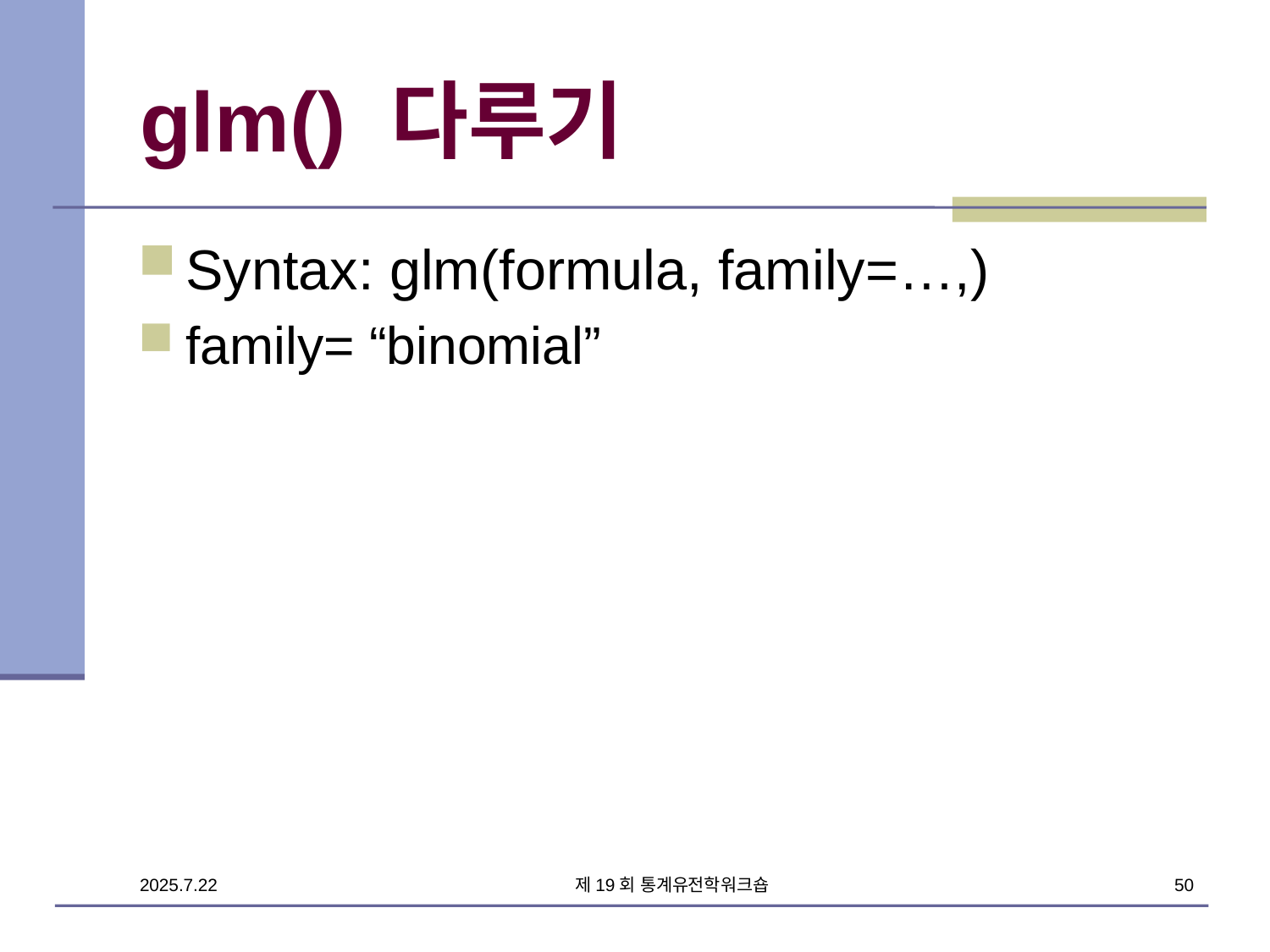

# glm() 다루기
Syntax: glm(formula, family=…,)
family= “binomial”
제19회 통계유전학워크숍
50
2025.7.22